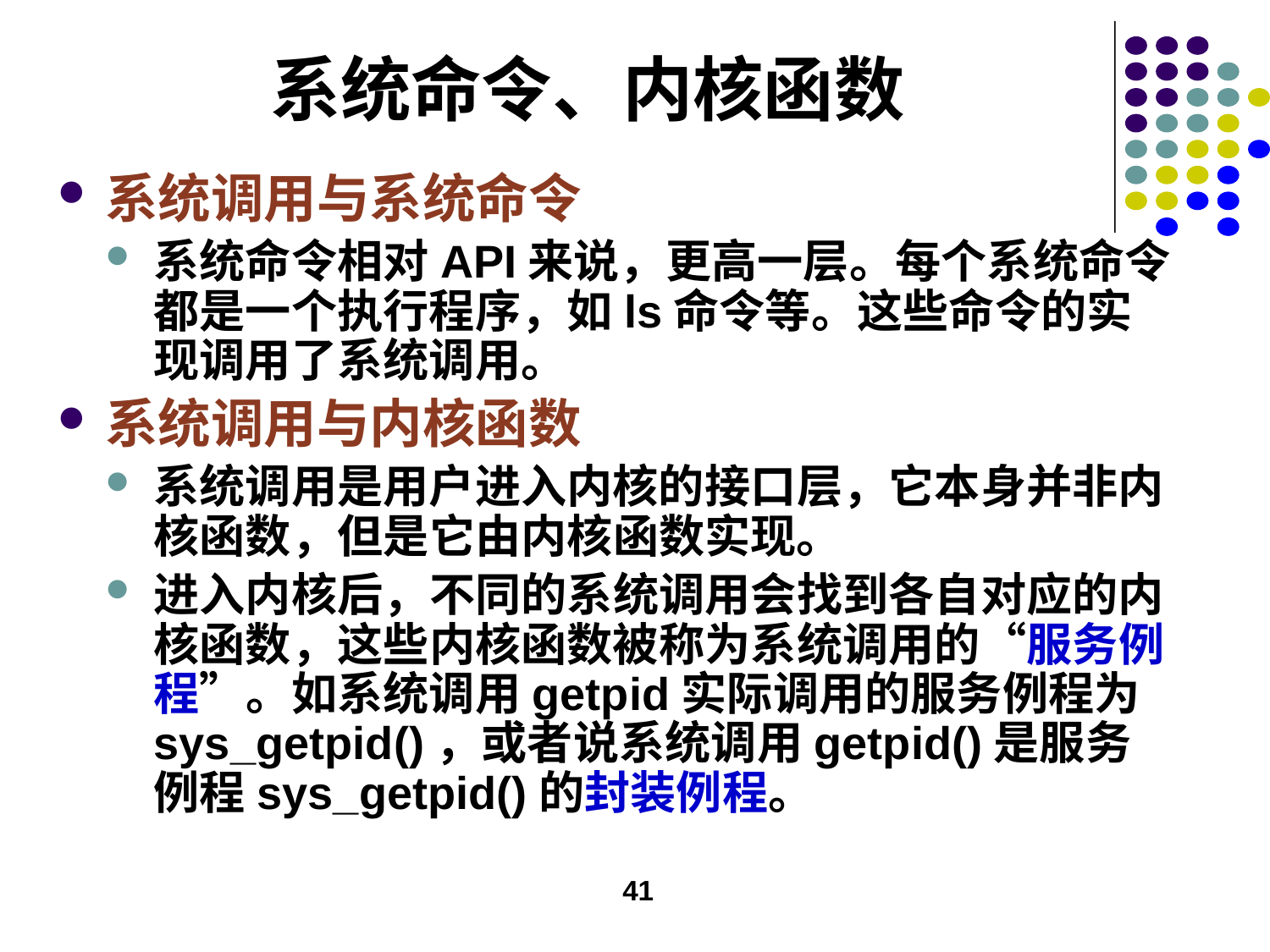

# 系统命令、内核函数
系统调用与系统命令
系统命令相对API来说，更高一层。每个系统命令都是一个执行程序，如ls命令等。这些命令的实现调用了系统调用。
系统调用与内核函数
系统调用是用户进入内核的接口层，它本身并非内核函数，但是它由内核函数实现。
进入内核后，不同的系统调用会找到各自对应的内核函数，这些内核函数被称为系统调用的“服务例程”。如系统调用getpid实际调用的服务例程为sys_getpid()，或者说系统调用getpid()是服务例程sys_getpid()的封装例程。
41